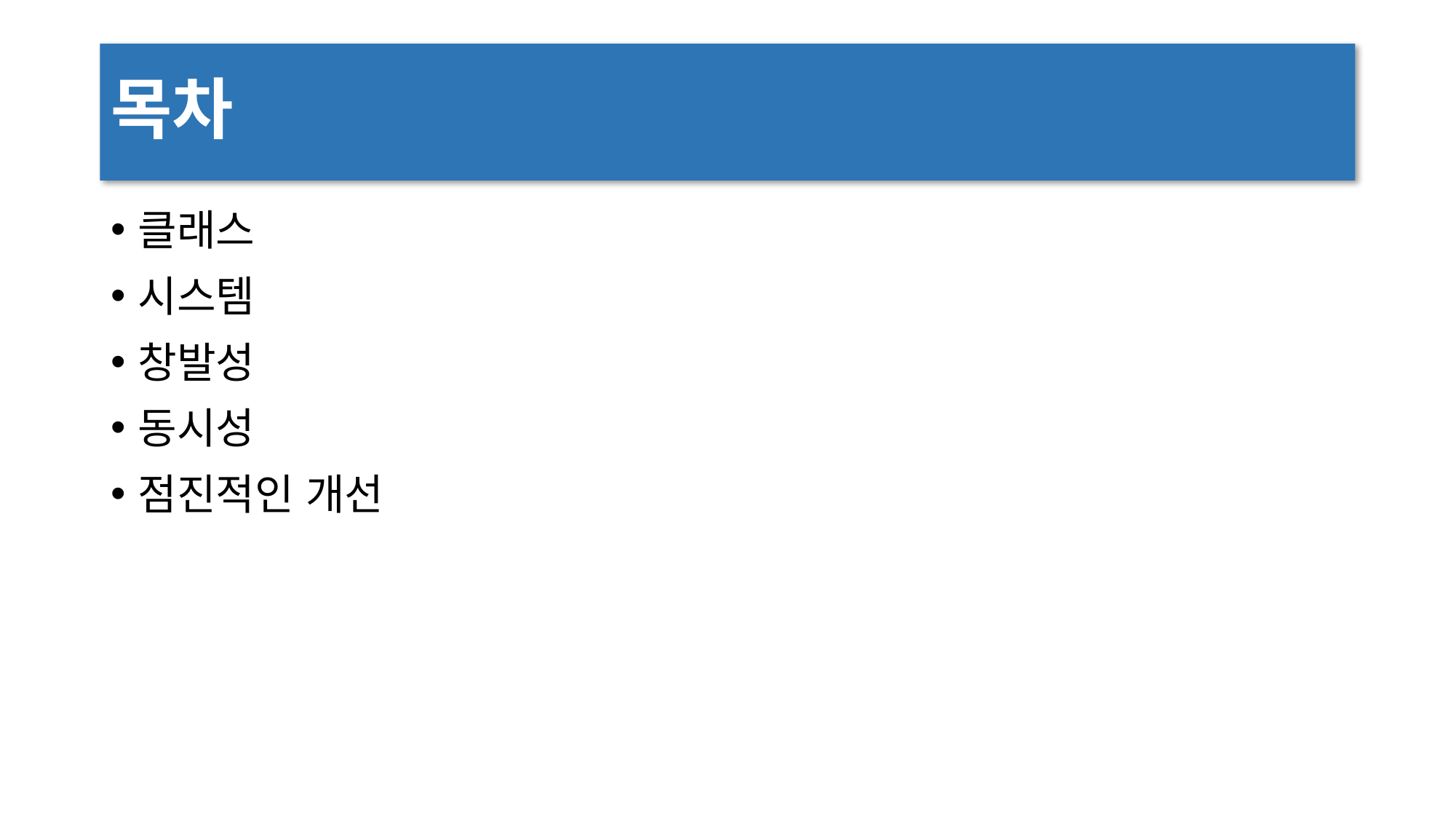

# 목차
클래스
시스템
창발성
동시성
점진적인 개선